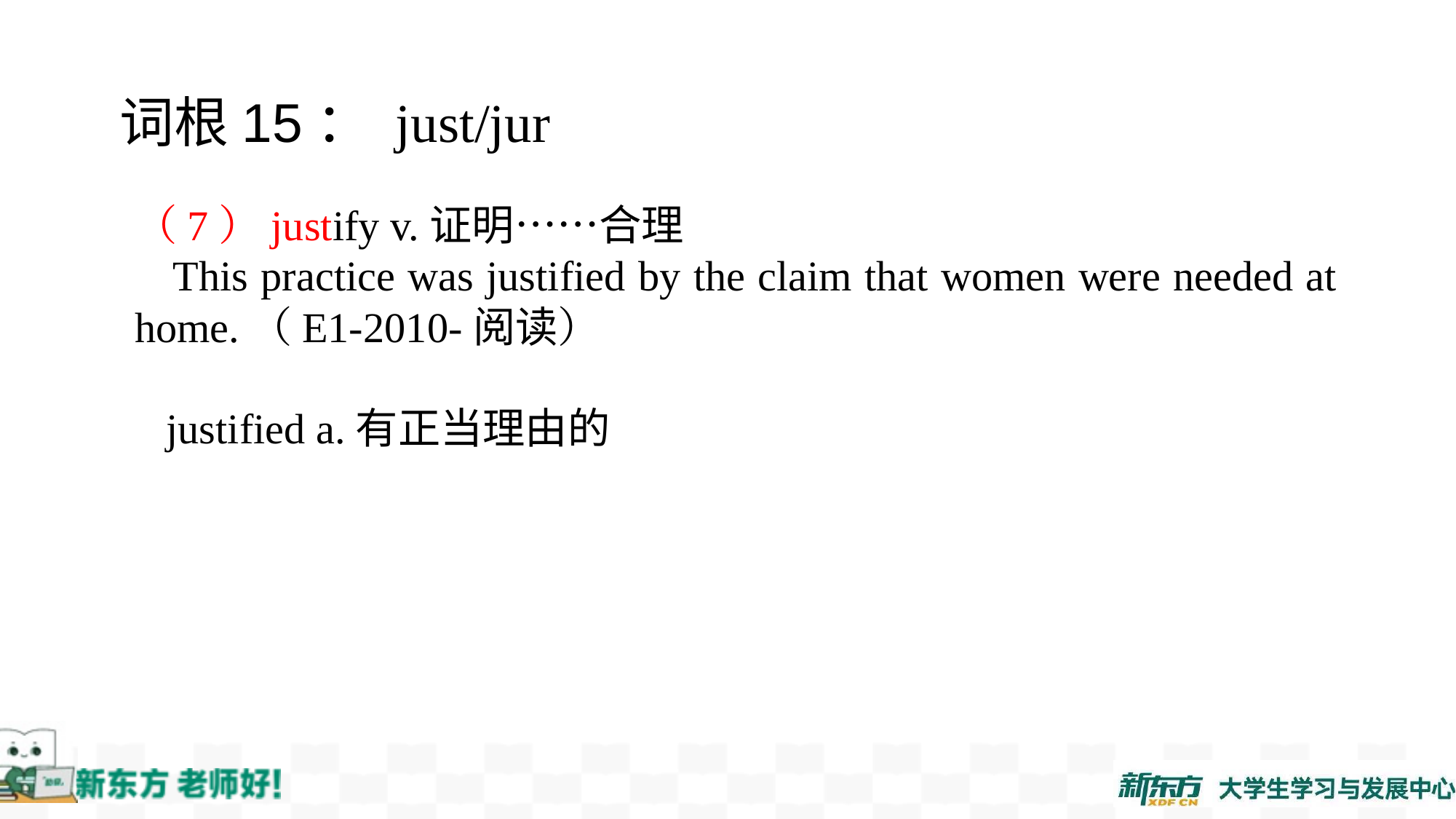

词根15： just/jur

（7）justify v.证明……合理
   This practice was justified by the claim that women were needed at home.（E1-2010-阅读）

   justified a.有正当理由的